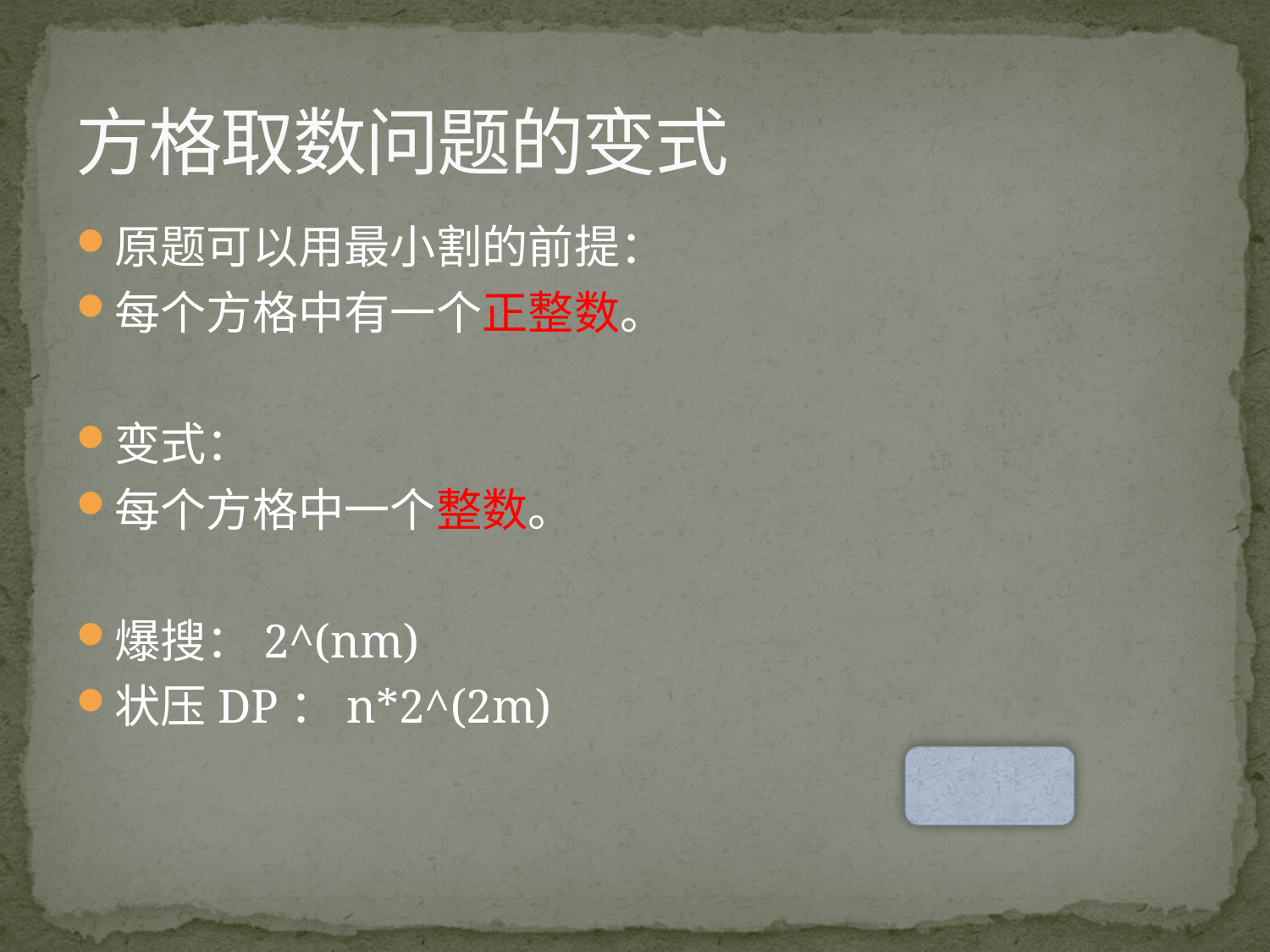

# 方格取数问题的变式
原题可以用最小割的前提：
每个方格中有一个正整数。

变式：
每个方格中一个整数。

爆搜：2^(nm)
状压DP：n*2^(2m)